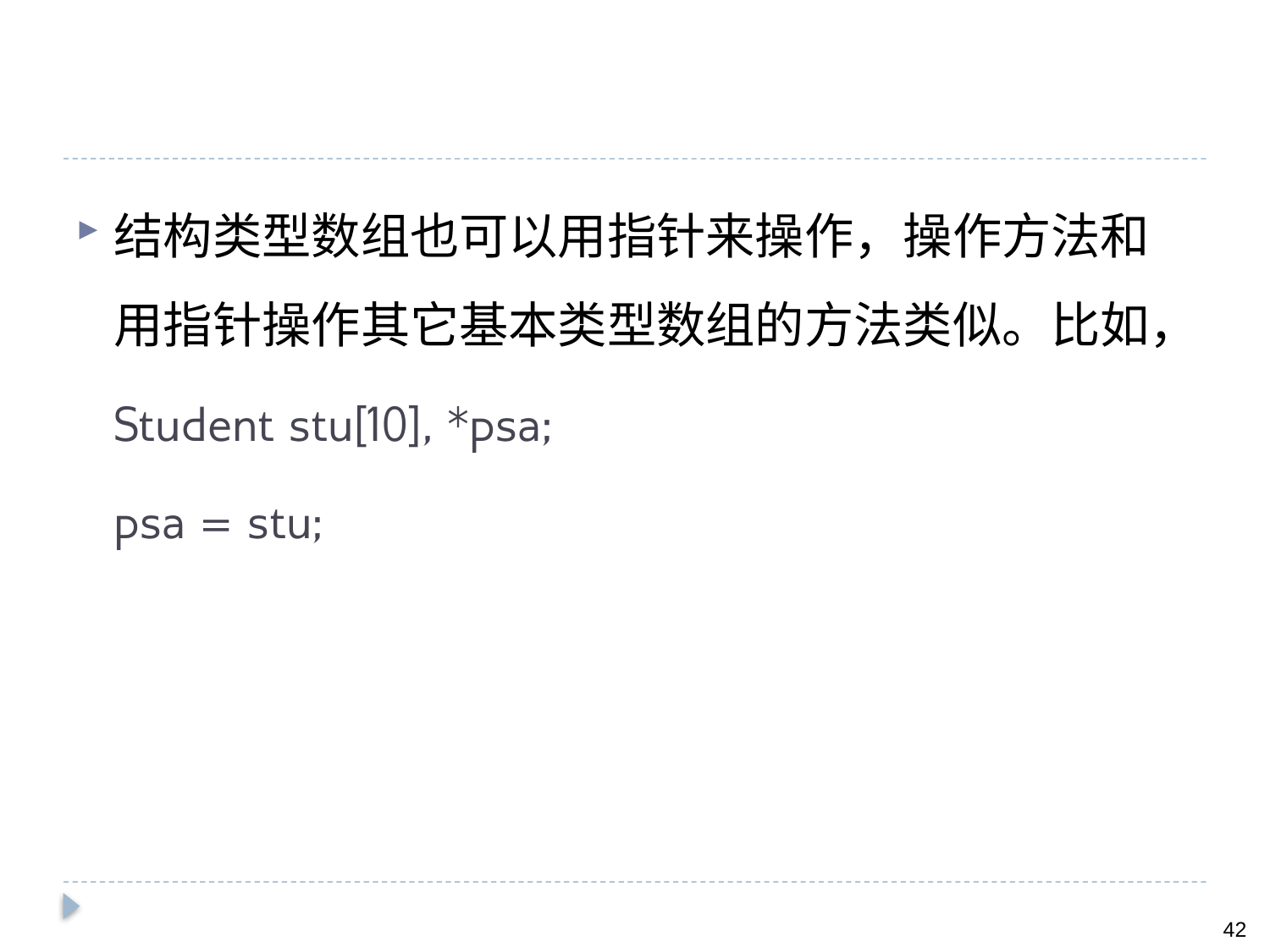

#
结构类型数组也可以用指针来操作，操作方法和用指针操作其它基本类型数组的方法类似。比如，
Student stu[10], *psa;
psa = stu;

42